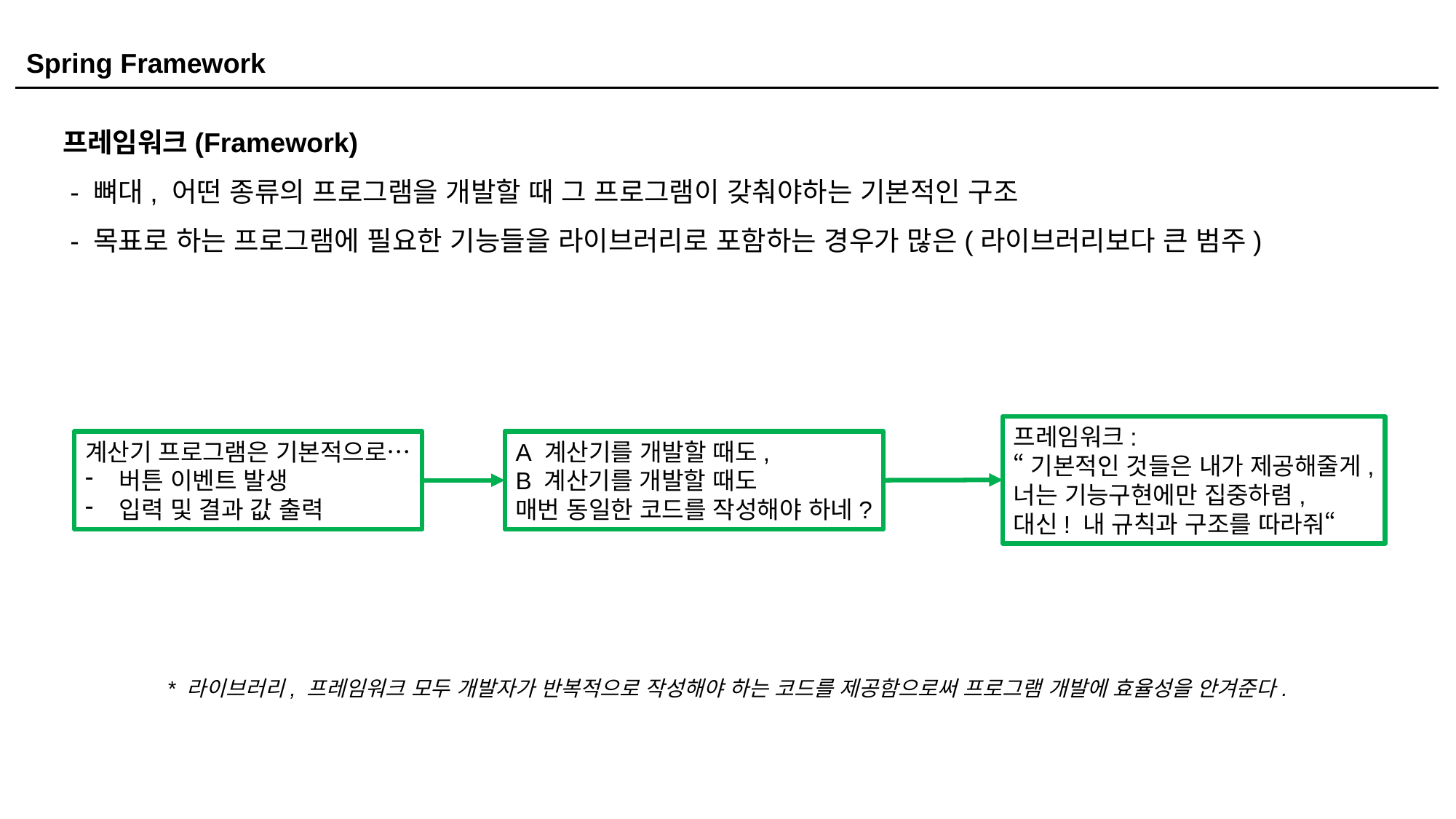

Spring Framework
프레임워크(Framework)
 - 뼈대, 어떤 종류의 프로그램을 개발할 때 그 프로그램이 갖춰야하는 기본적인 구조
 - 목표로 하는 프로그램에 필요한 기능들을 라이브러리로 포함하는 경우가 많은(라이브러리보다 큰 범주)
프레임워크:
“기본적인 것들은 내가 제공해줄게,
너는 기능구현에만 집중하렴,
대신! 내 규칙과 구조를 따라줘“
계산기 프로그램은 기본적으로…
버튼 이벤트 발생
입력 및 결과 값 출력
A 계산기를 개발할 때도,
B 계산기를 개발할 때도
매번 동일한 코드를 작성해야 하네?
* 라이브러리, 프레임워크 모두 개발자가 반복적으로 작성해야 하는 코드를 제공함으로써 프로그램 개발에 효율성을 안겨준다.